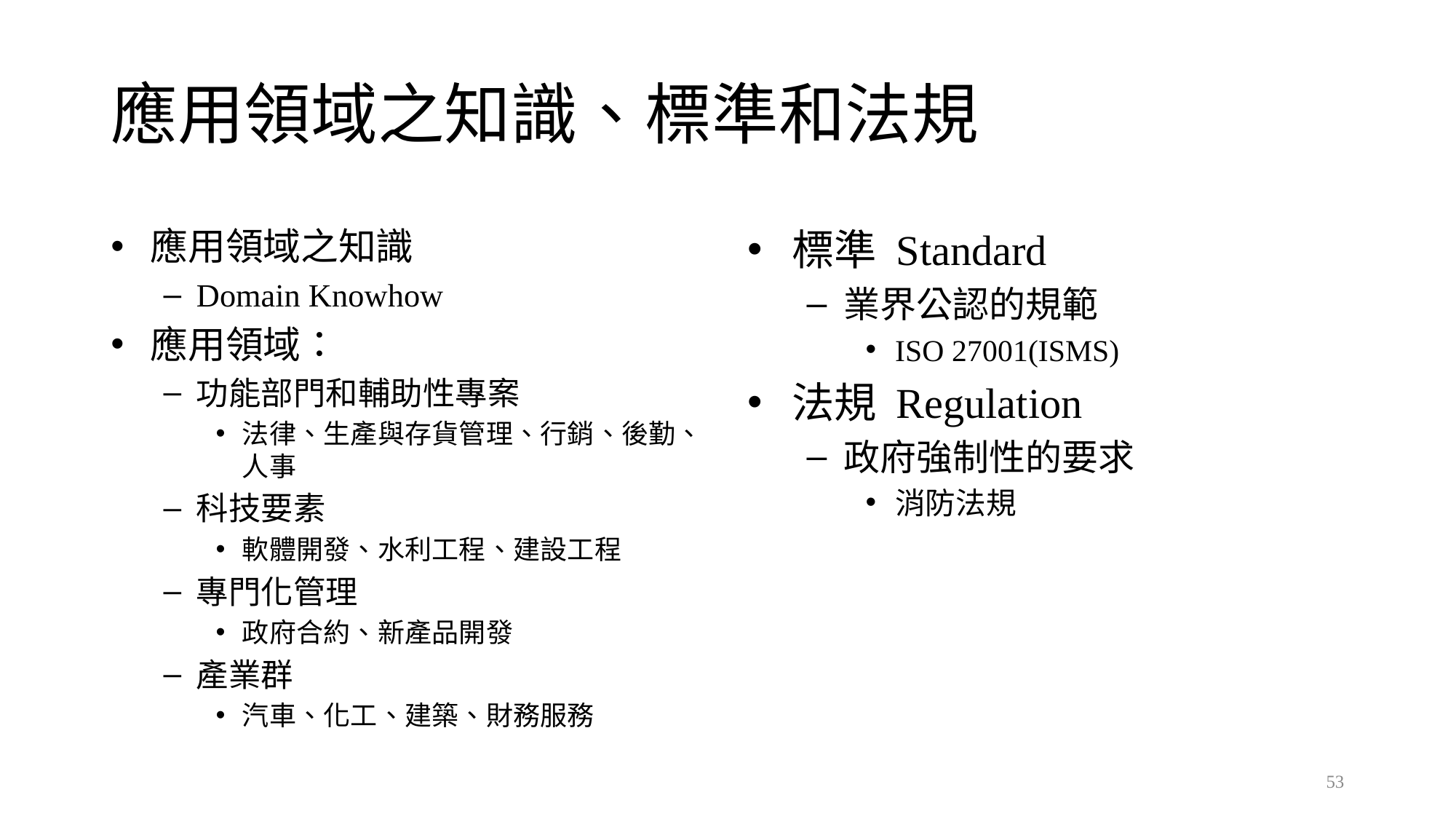

# 應用領域之知識、標準和法規
應用領域之知識
Domain Knowhow
應用領域：
功能部門和輔助性專案
法律、生產與存貨管理、行銷、後勤、人事
科技要素
軟體開發、水利工程、建設工程
專門化管理
政府合約、新產品開發
產業群
汽車、化工、建築、財務服務
標準 Standard
業界公認的規範
ISO 27001(ISMS)
法規 Regulation
政府強制性的要求
消防法規
53